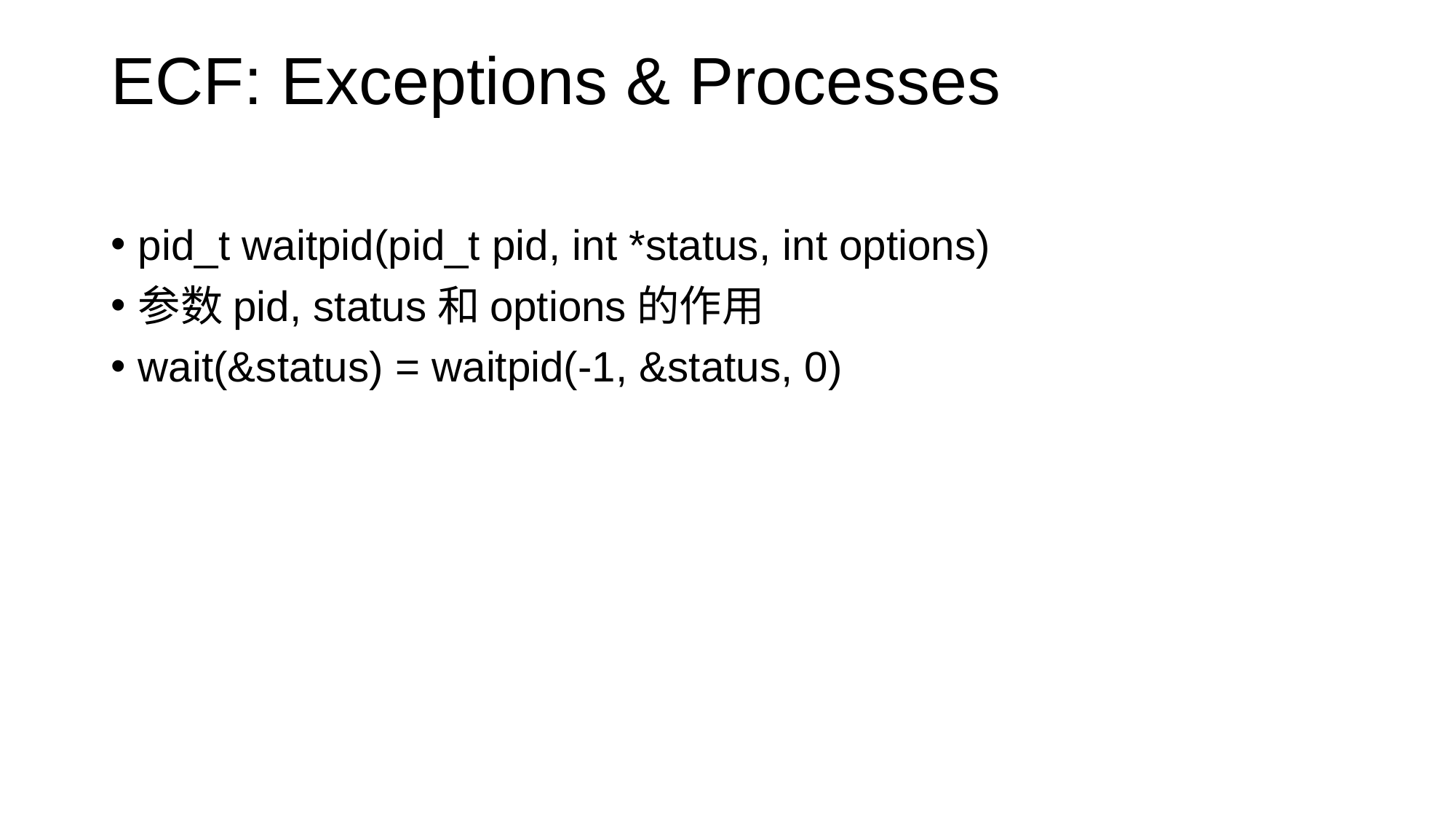

# ECF: Exceptions & Processes
pid_t waitpid(pid_t pid, int *status, int options)
参数pid, status和options的作用
wait(&status) = waitpid(-1, &status, 0)